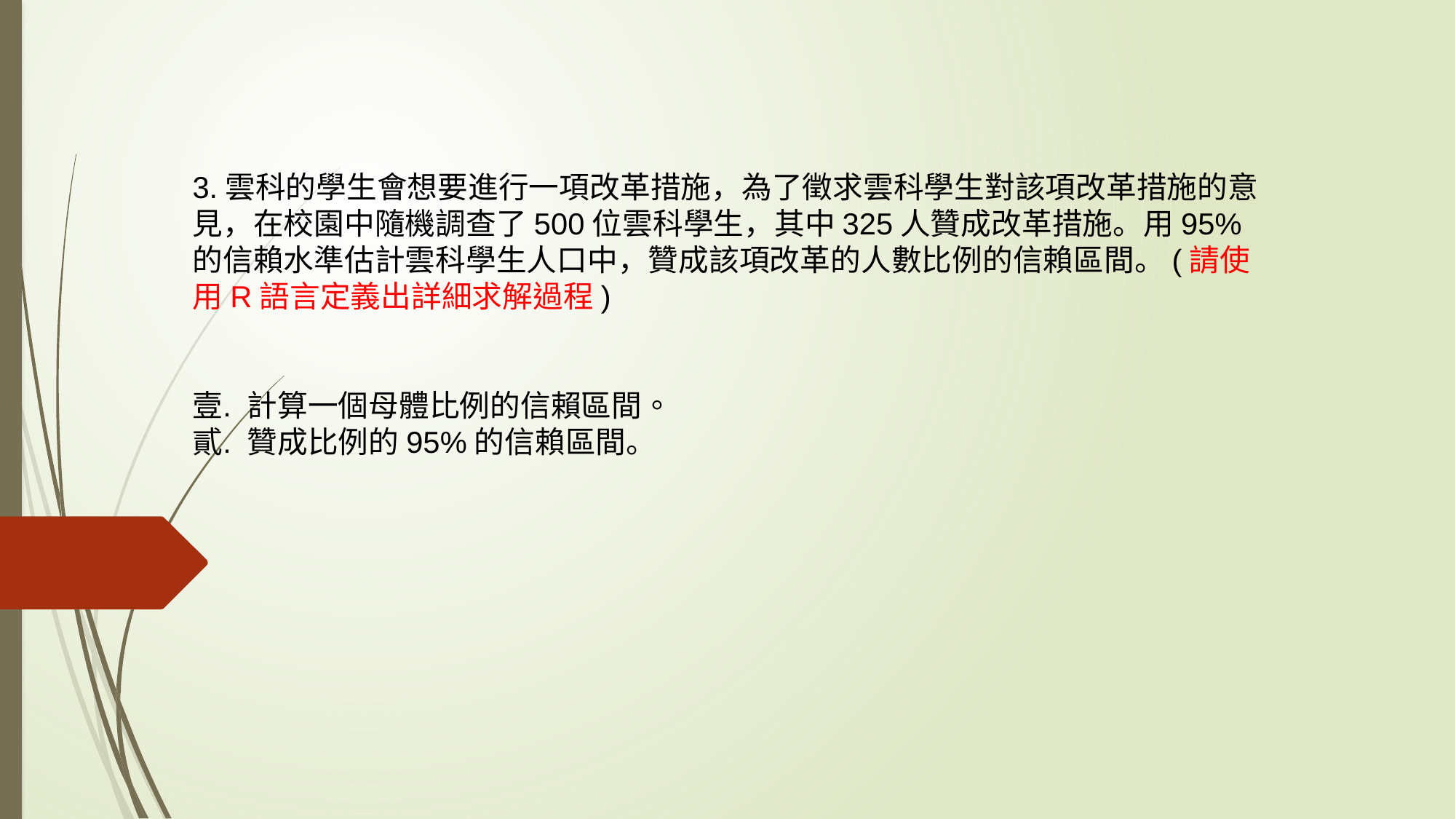

#
3.雲科的學生會想要進行一項改革措施，為了徵求雲科學生對該項改革措施的意見，在校園中隨機調查了500位雲科學生，其中325人贊成改革措施。用95%的信賴水準估計雲科學生人口中，贊成該項改革的人數比例的信賴區間。(請使用R語言定義出詳細求解過程)

計算一個母體比例的信賴區間。
贊成比例的95%的信賴區間。